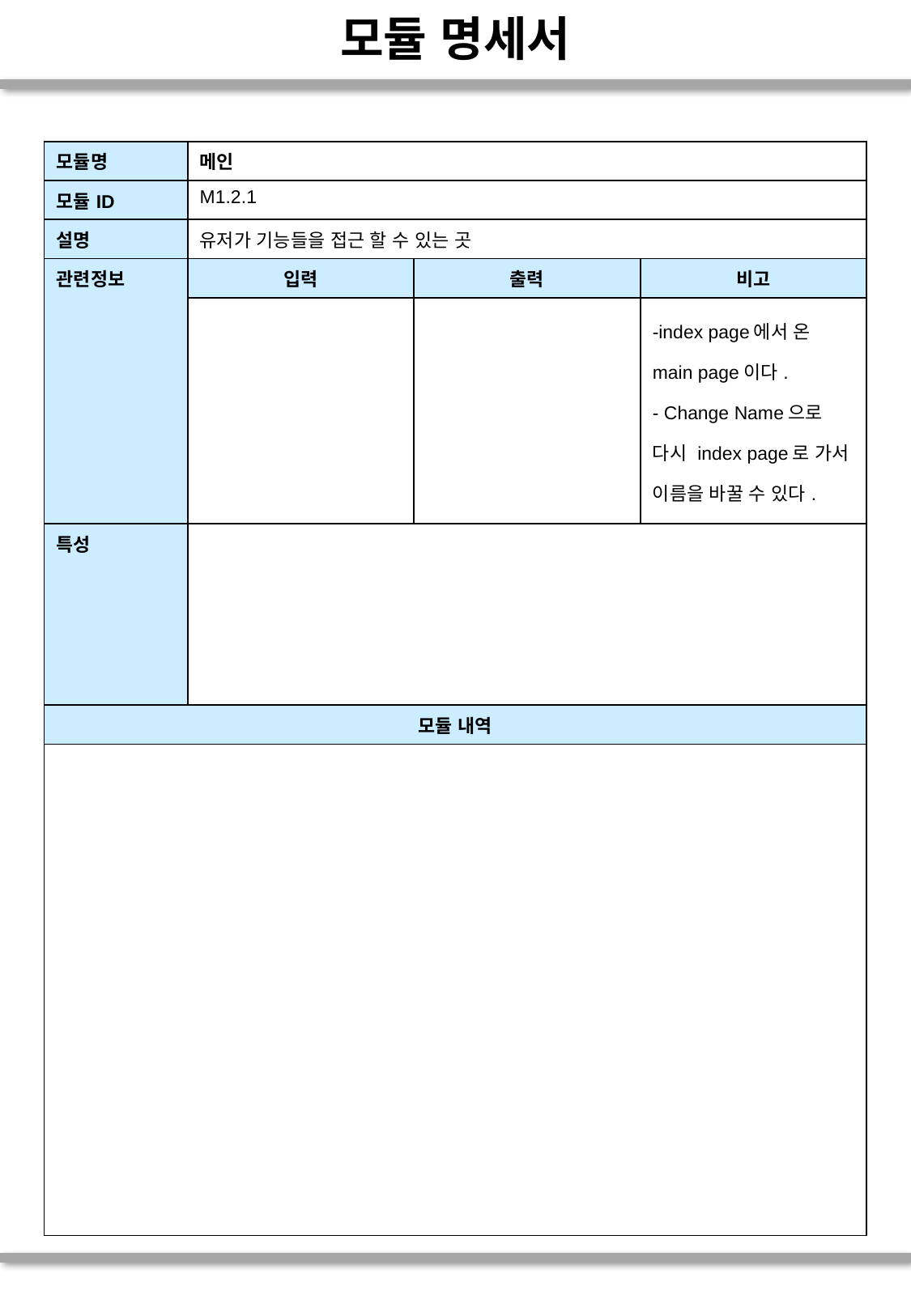

# 모듈 명세서
| 모듈명 | 메인 |  |  |
| --- | --- | --- | --- |
| 모듈ID | M1.2.1 |  |  |
| 설명 | 유저가 기능들을 접근 할 수 있는 곳 |  |  |
| 관련정보 | 입력 | 출력 | 비고 |
|  |  |  | -index page에서 온 main page이다. - Change Name으로 다시 index page로 가서 이름을 바꿀 수 있다. |
| 특성 |  |  |  |
| 모듈 내역 |  |  |  |
|  |  |  |  |